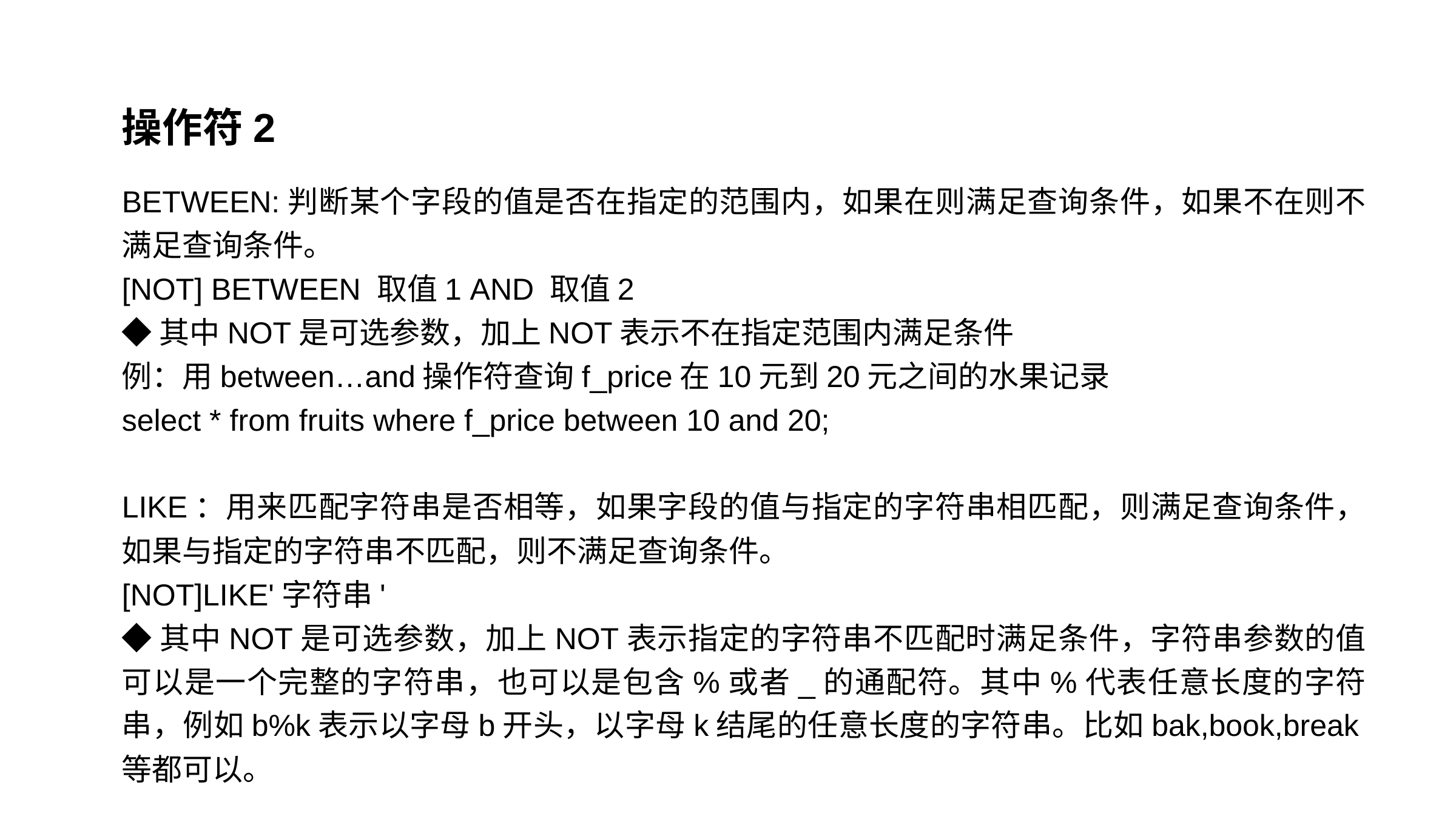

#
操作符2
BETWEEN:判断某个字段的值是否在指定的范围内，如果在则满足查询条件，如果不在则不满足查询条件。
[NOT] BETWEEN 取值1 AND 取值2
◆其中NOT是可选参数，加上NOT表示不在指定范围内满足条件
例：用between…and操作符查询f_price在10元到20元之间的水果记录
select * from fruits where f_price between 10 and 20;

LIKE：用来匹配字符串是否相等，如果字段的值与指定的字符串相匹配，则满足查询条件，如果与指定的字符串不匹配，则不满足查询条件。
[NOT]LIKE'字符串'
◆其中NOT是可选参数，加上NOT表示指定的字符串不匹配时满足条件，字符串参数的值可以是一个完整的字符串，也可以是包含%或者_的通配符。其中%代表任意长度的字符串，例如b%k表示以字母b开头，以字母k结尾的任意长度的字符串。比如bak,book,break等都可以。